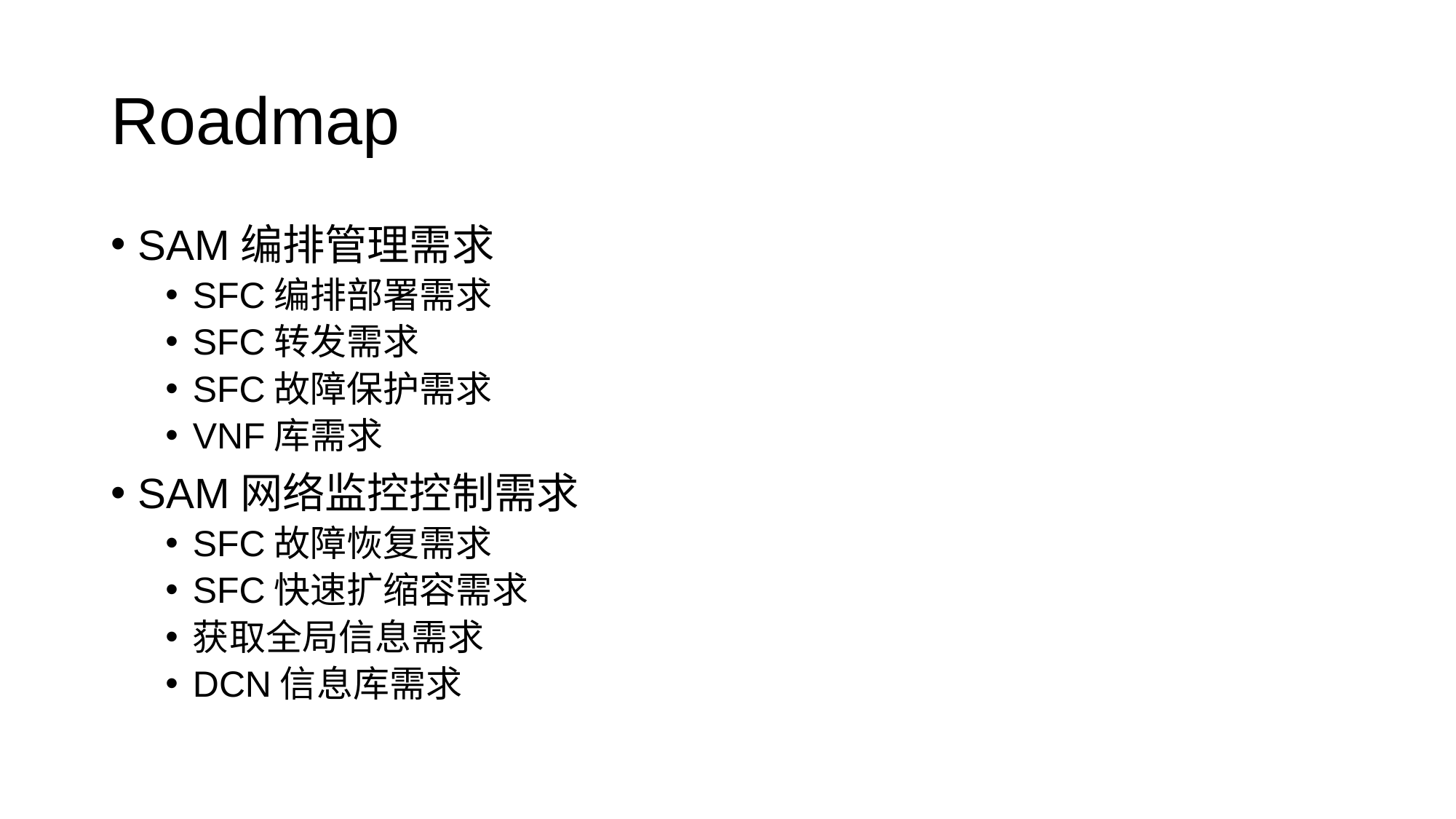

# Roadmap
SAM编排管理需求
SFC编排部署需求
SFC转发需求
SFC故障保护需求
VNF库需求
SAM网络监控控制需求
SFC故障恢复需求
SFC快速扩缩容需求
获取全局信息需求
DCN信息库需求